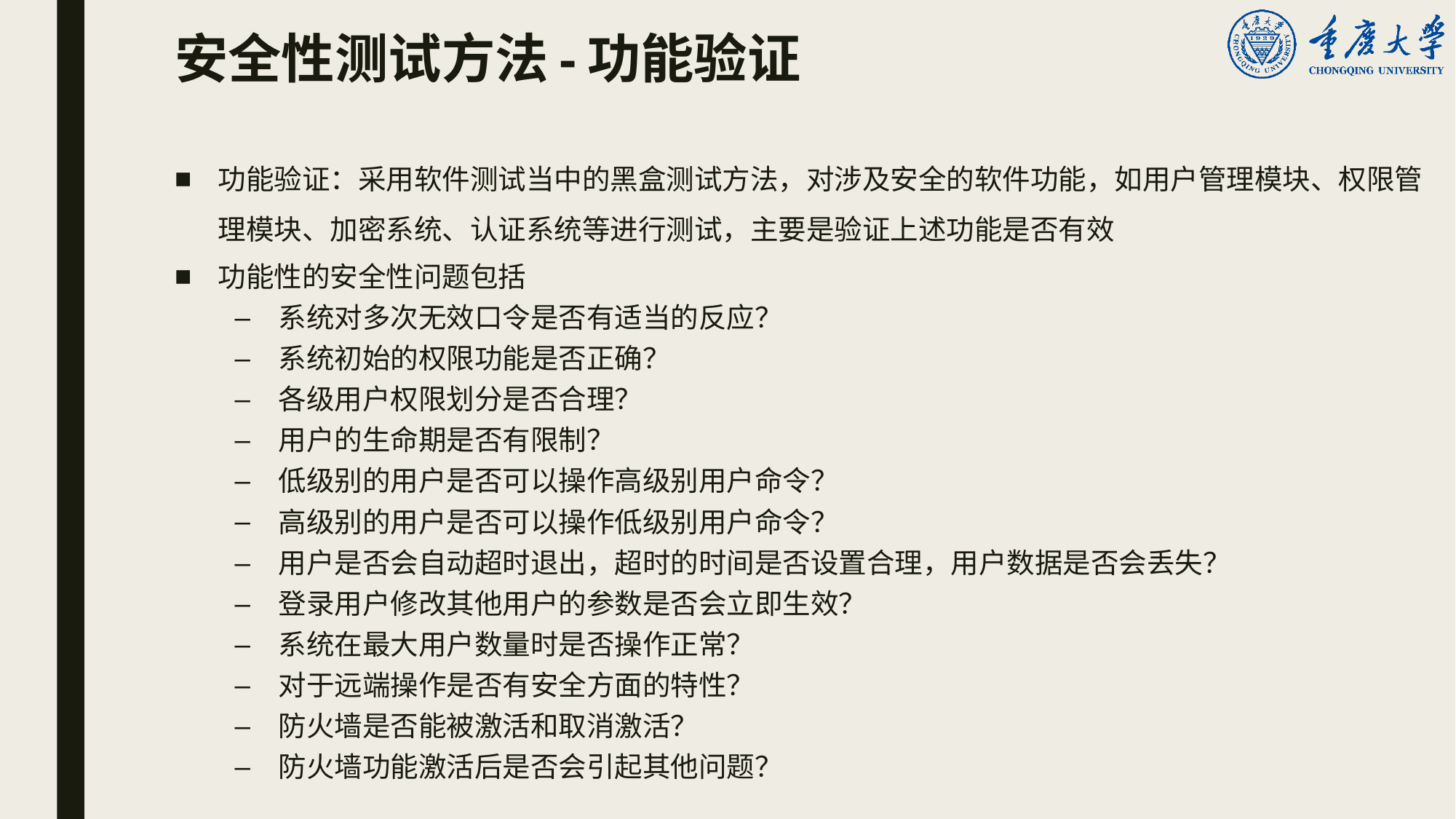

# 安全性测试方法-功能验证
功能验证：采用软件测试当中的黑盒测试方法，对涉及安全的软件功能，如用户管理模块、权限管理模块、加密系统、认证系统等进行测试，主要是验证上述功能是否有效
功能性的安全性问题包括
系统对多次无效口令是否有适当的反应？
系统初始的权限功能是否正确？
各级用户权限划分是否合理？
用户的生命期是否有限制？
低级别的用户是否可以操作高级别用户命令？
高级别的用户是否可以操作低级别用户命令？
用户是否会自动超时退出，超时的时间是否设置合理，用户数据是否会丢失？
登录用户修改其他用户的参数是否会立即生效？
系统在最大用户数量时是否操作正常？
对于远端操作是否有安全方面的特性？
防火墙是否能被激活和取消激活？
防火墙功能激活后是否会引起其他问题？